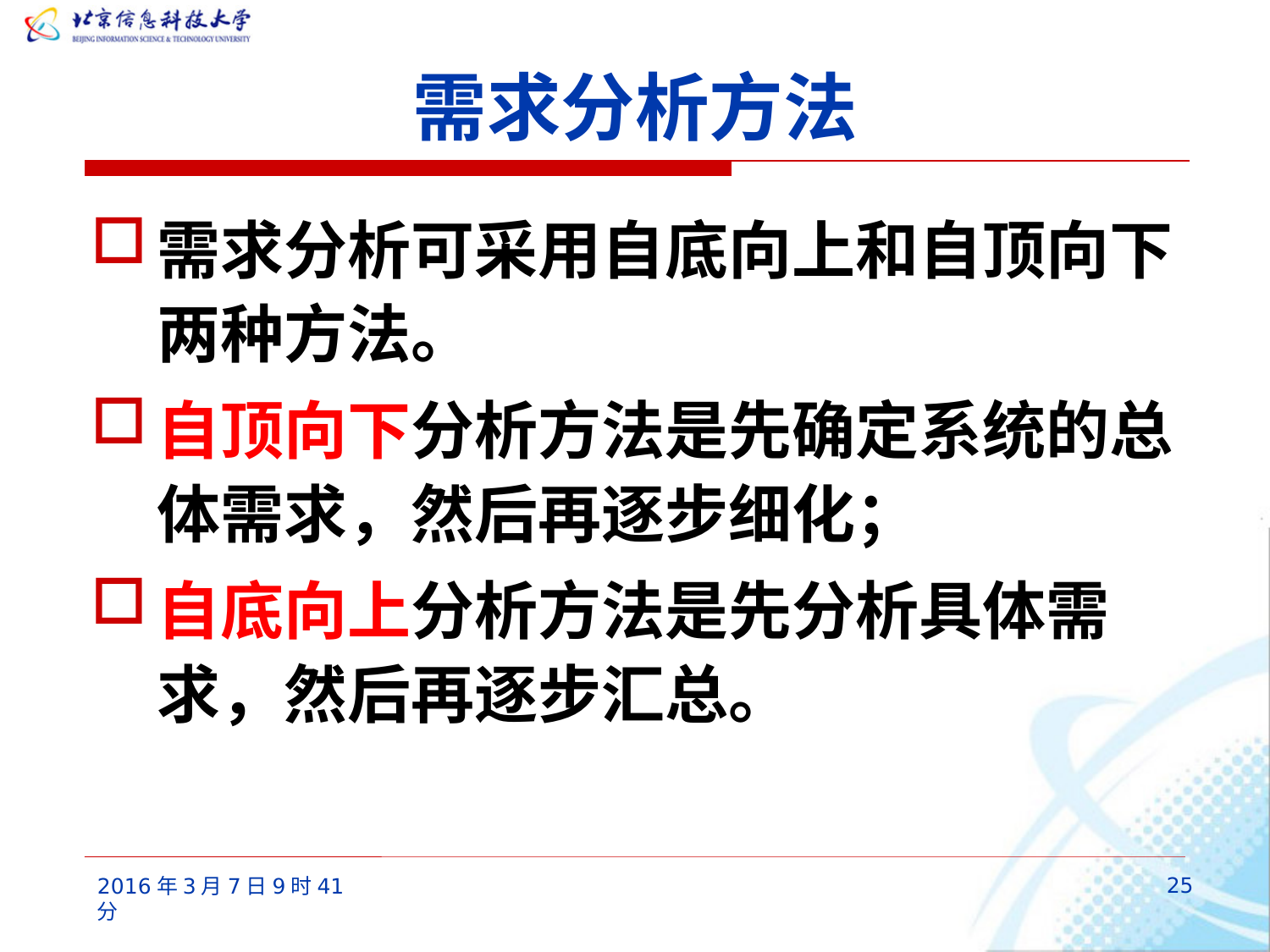

# 需求分析方法
需求分析可采用自底向上和自顶向下两种方法。
自顶向下分析方法是先确定系统的总体需求，然后再逐步细化；
自底向上分析方法是先分析具体需求，然后再逐步汇总。
2016年3月7日9时41分